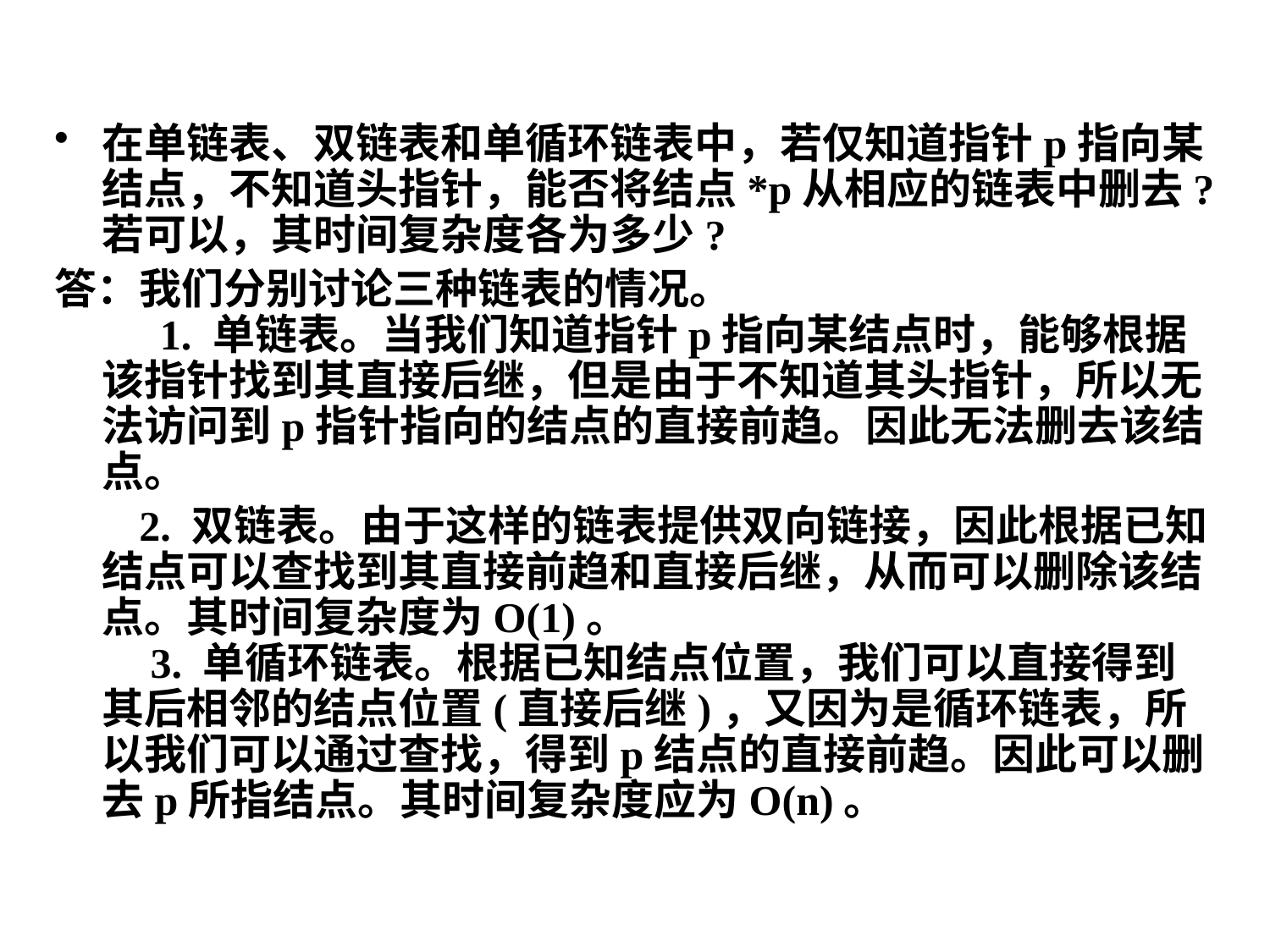

在单链表、双链表和单循环链表中，若仅知道指针p指向某结点，不知道头指针，能否将结点*p从相应的链表中删去?若可以，其时间复杂度各为多少?
答：我们分别讨论三种链表的情况。
     1. 单链表。当我们知道指针p指向某结点时，能够根据该指针找到其直接后继，但是由于不知道其头指针，所以无法访问到p指针指向的结点的直接前趋。因此无法删去该结点。
        2. 双链表。由于这样的链表提供双向链接，因此根据已知结点可以查找到其直接前趋和直接后继，从而可以删除该结点。其时间复杂度为O(1)。
    3. 单循环链表。根据已知结点位置，我们可以直接得到其后相邻的结点位置(直接后继)，又因为是循环链表，所以我们可以通过查找，得到p结点的直接前趋。因此可以删去p所指结点。其时间复杂度应为O(n)。